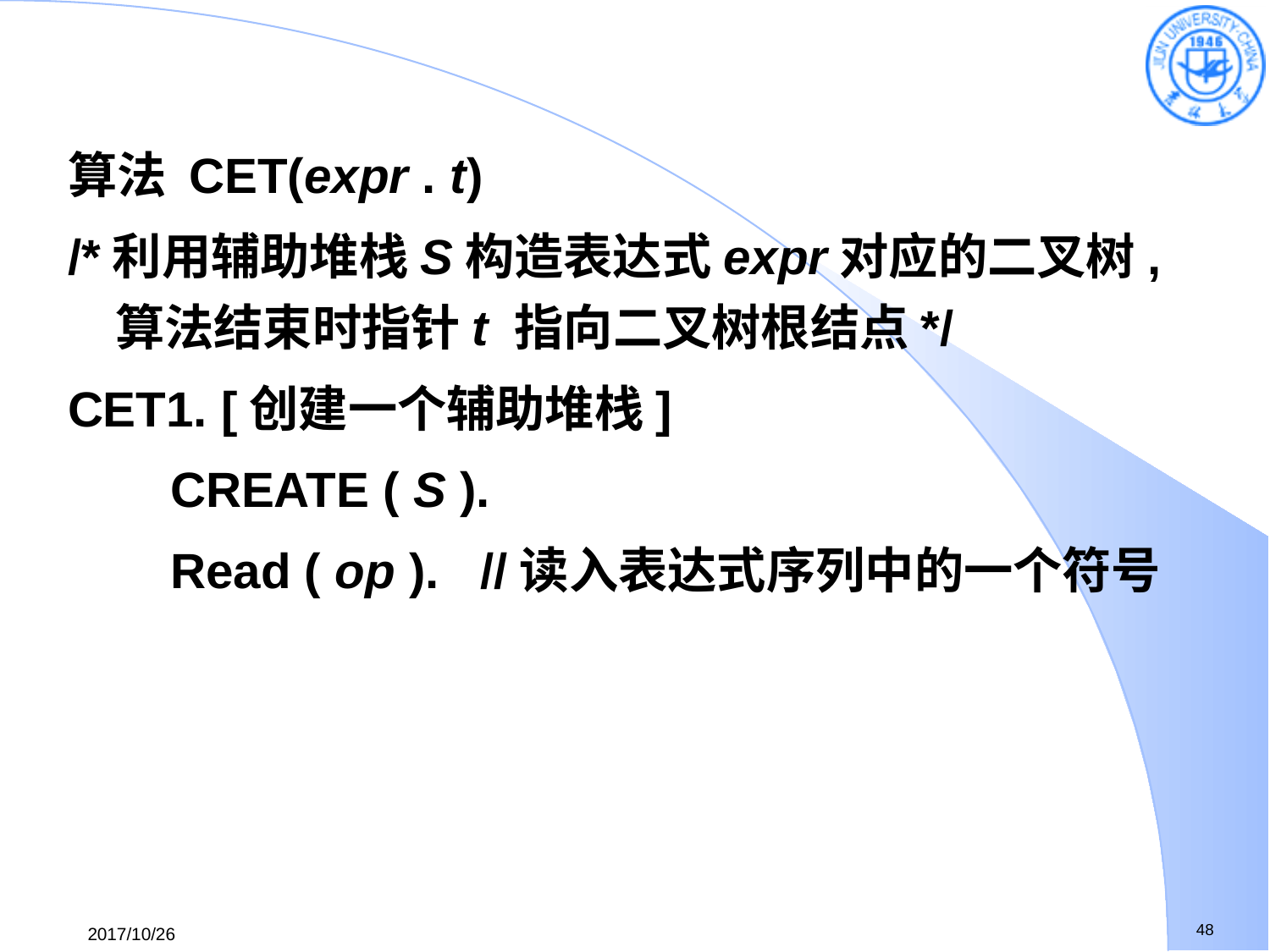

算法 CET(expr . t)
/*利用辅助堆栈S构造表达式expr对应的二叉树, 算法结束时指针t 指向二叉树根结点*/
CET1. [创建一个辅助堆栈]
	    CREATE ( S ).
	    Read ( op ).   //读入表达式序列中的一个符号